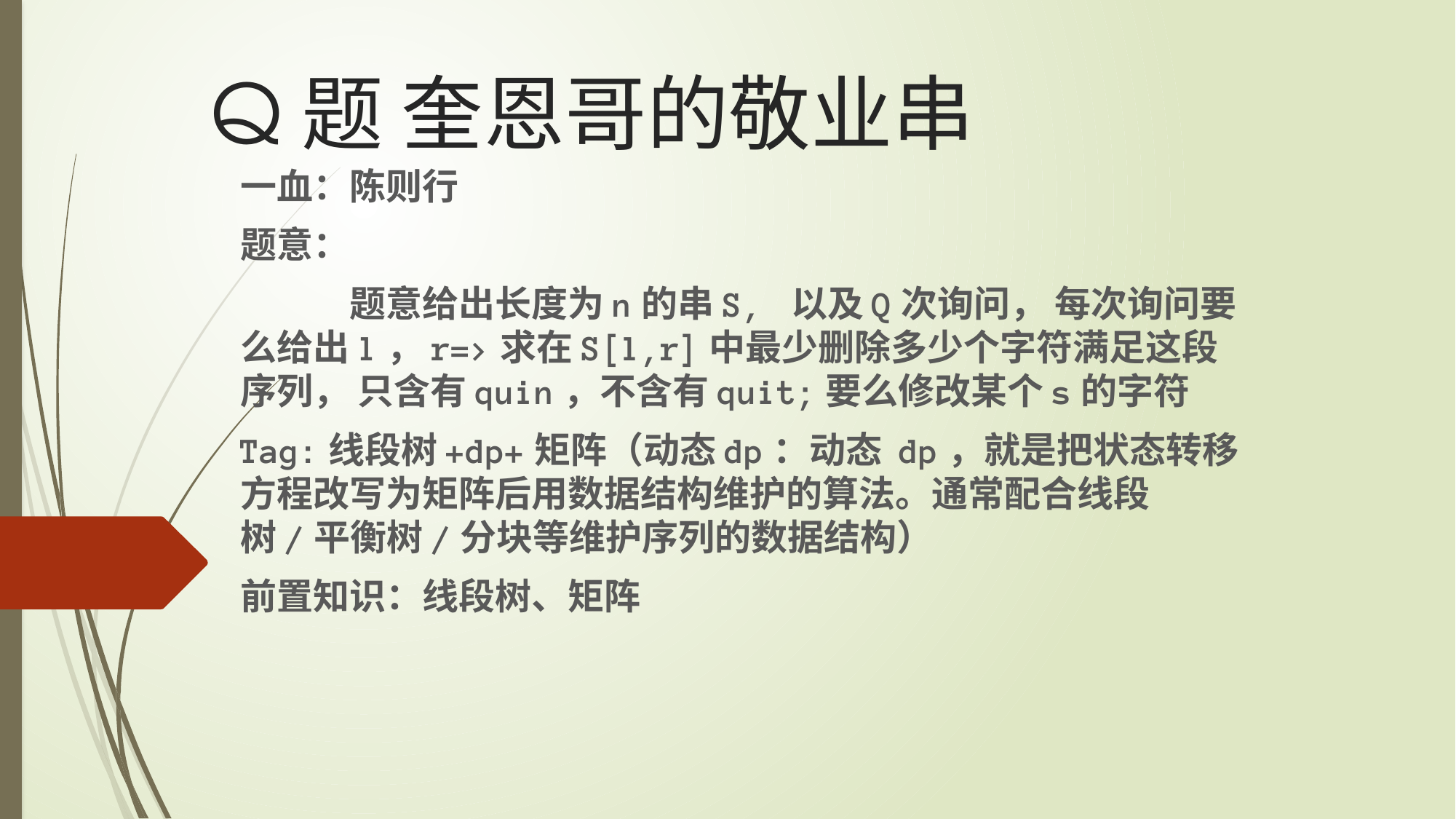

# Q题 奎恩哥的敬业串
一血：陈则行
题意：
	题意给出长度为n的串S, 以及Q次询问， 每次询问要么给出l，r=>求在S[l,r]中最少删除多少个字符满足这段序列， 只含有quin，不含有quit;要么修改某个s的字符
Tag:线段树+dp+矩阵（动态dp：动态 dp，就是把状态转移方程改写为矩阵后用数据结构维护的算法。通常配合线段树/平衡树/分块等维护序列的数据结构）
前置知识：线段树、矩阵